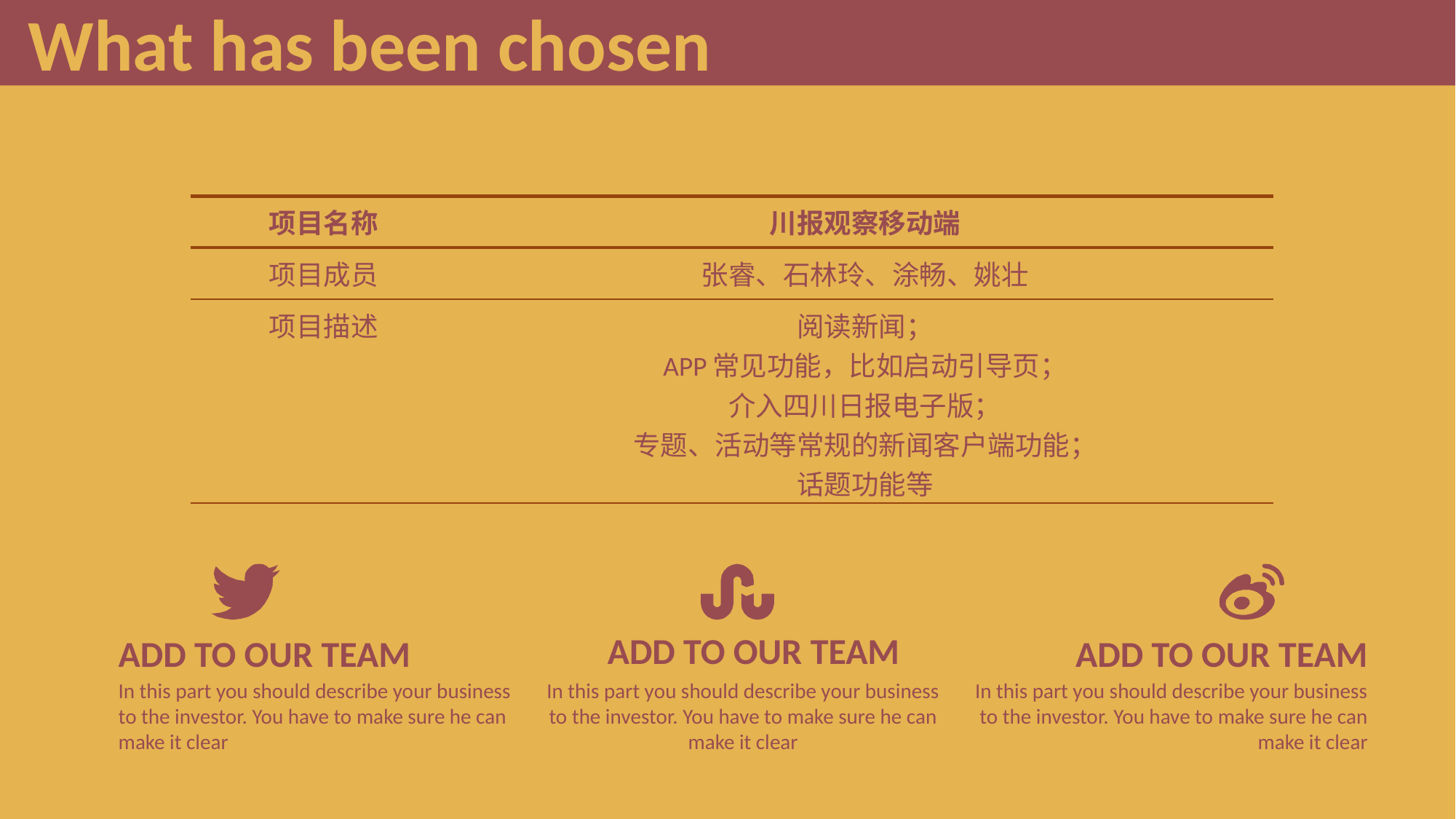

What has been chosen

| 项目名称 | 川报观察移动端 |
| --- | --- |
| 项目成员 | 张睿、石林玲、涂畅、姚壮 |
| 项目描述 | 阅读新闻； APP常见功能，比如启动引导页； 介入四川日报电子版； 专题、活动等常规的新闻客户端功能； 话题功能等 |

ADD TO OUR TEAM
ADD TO OUR TEAM
ADD TO OUR TEAM
In this part you should describe your business to the investor. You have to make sure he can make it clear
In this part you should describe your business to the investor. You have to make sure he can make it clear
In this part you should describe your business to the investor. You have to make sure he can make it clear